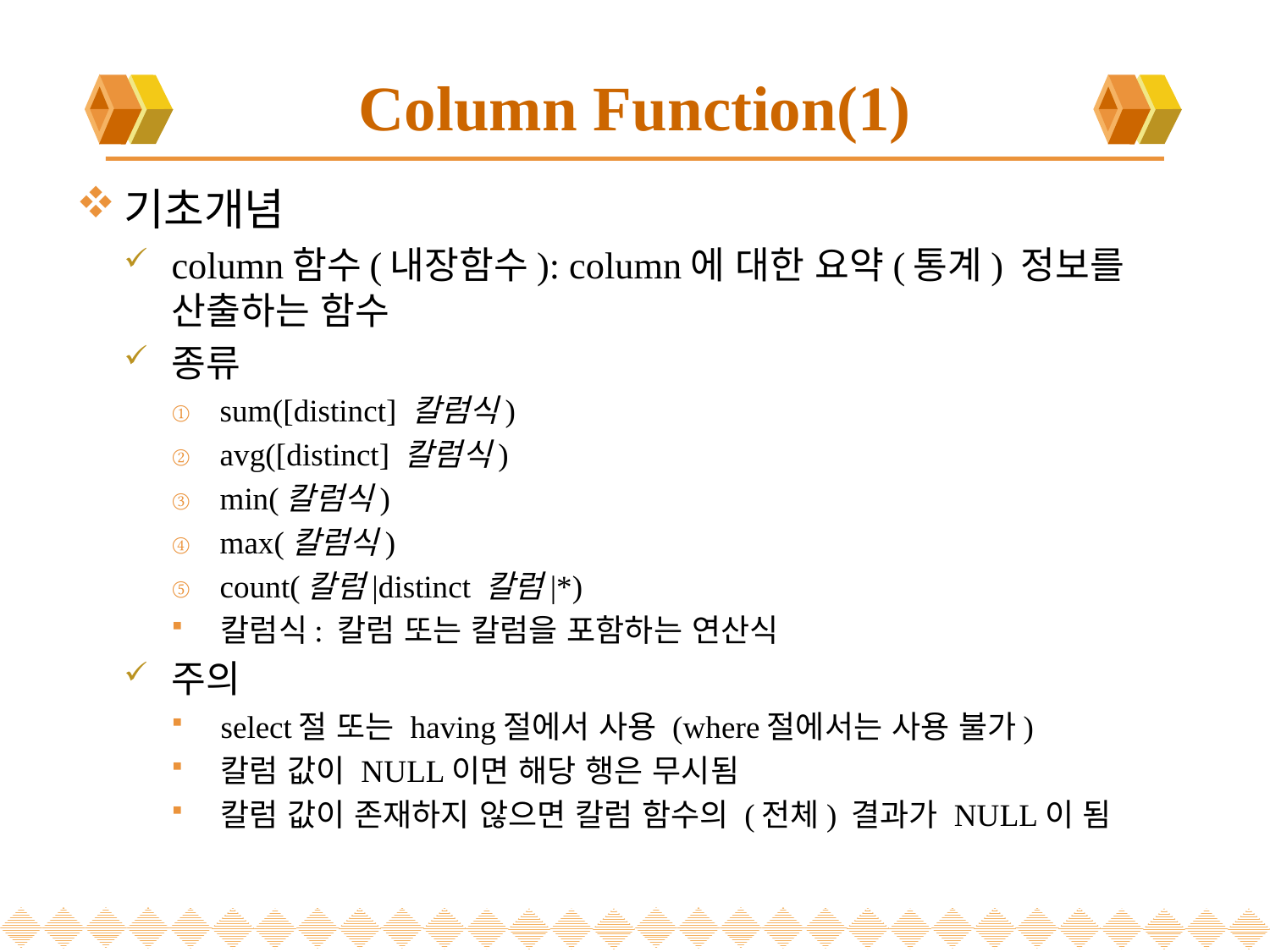

# Column Function(1)
기초개념
column함수(내장함수): column에 대한 요약(통계) 정보를 산출하는 함수
종류
sum([distinct] 칼럼식)
avg([distinct] 칼럼식)
min(칼럼식)
max(칼럼식)
count(칼럼|distinct 칼럼|*)
칼럼식: 칼럼 또는 칼럼을 포함하는 연산식
주의
select절 또는 having절에서 사용 (where절에서는 사용 불가)
칼럼 값이 NULL이면 해당 행은 무시됨
칼럼 값이 존재하지 않으면 칼럼 함수의 (전체) 결과가 NULL이 됨